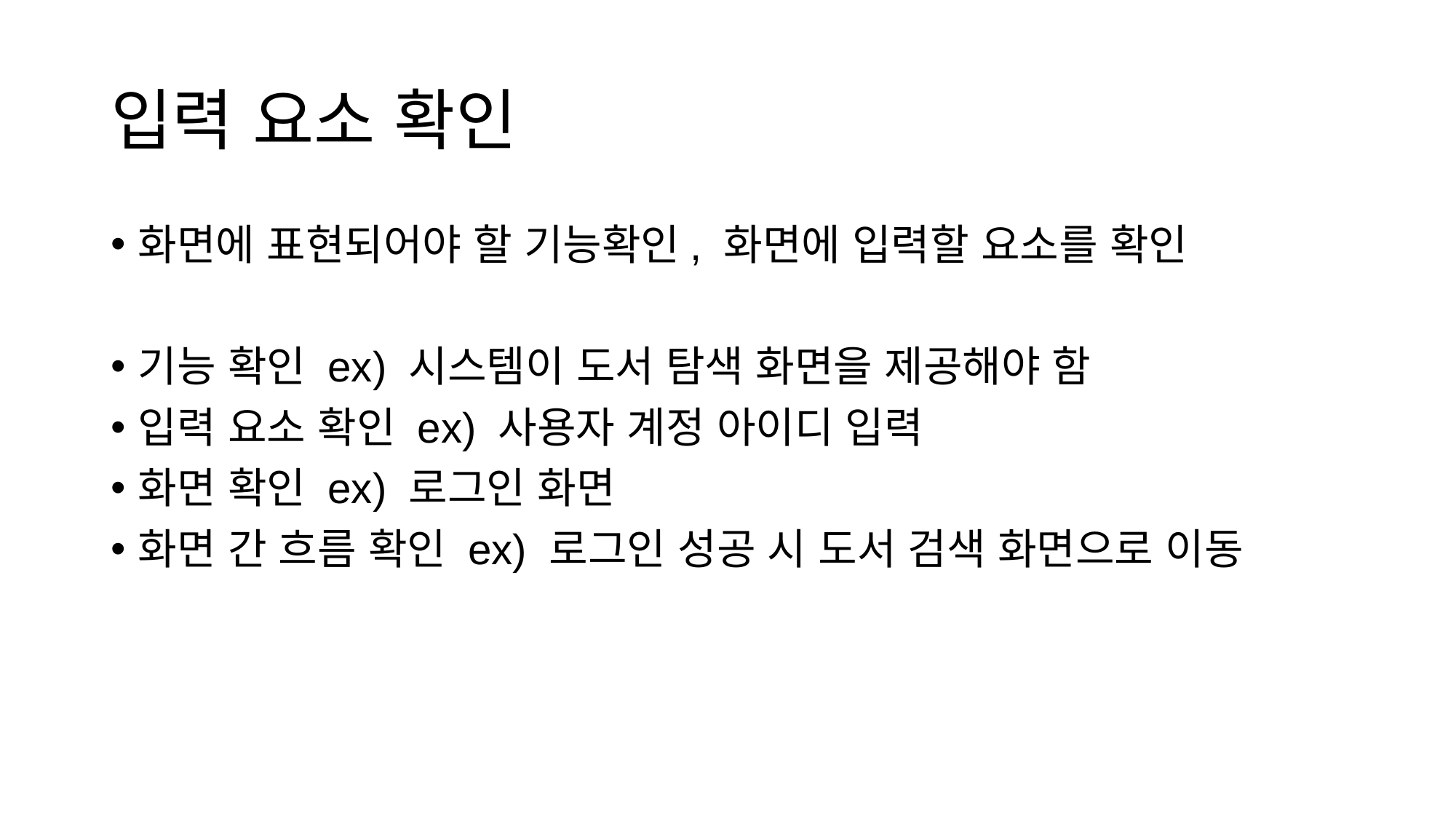

# 입력 요소 확인
화면에 표현되어야 할 기능확인, 화면에 입력할 요소를 확인

기능 확인 ex) 시스템이 도서 탐색 화면을 제공해야 함
입력 요소 확인 ex) 사용자 계정 아이디 입력
화면 확인 ex) 로그인 화면
화면 간 흐름 확인 ex) 로그인 성공 시 도서 검색 화면으로 이동